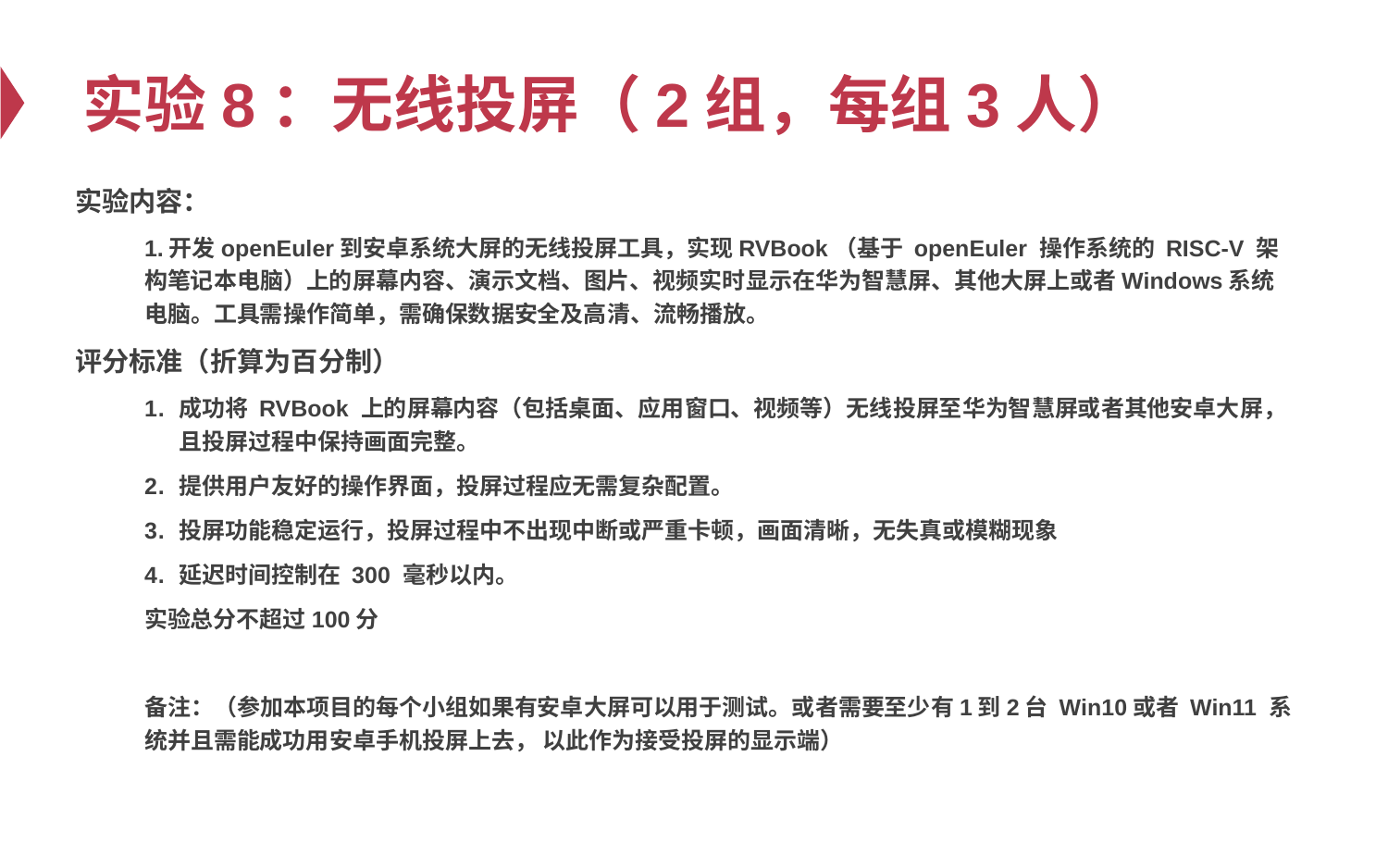

# 实验8：无线投屏（2组，每组3人）
实验内容：
1.开发openEuler到安卓系统大屏的无线投屏工具，实现RVBook（基于 openEuler 操作系统的 RISC-V 架构笔记本电脑）上的屏幕内容、演示文档、图片、视频实时显示在华为智慧屏、其他大屏上或者Windows系统电脑。工具需操作简单，需确保数据安全及高清、流畅播放。
评分标准（折算为百分制）
成功将 RVBook 上的屏幕内容（包括桌面、应用窗口、视频等）无线投屏至华为智慧屏或者其他安卓大屏，且投屏过程中保持画面完整。
提供用户友好的操作界面，投屏过程应无需复杂配置。
投屏功能稳定运行，投屏过程中不出现中断或严重卡顿，画面清晰，无失真或模糊现象
延迟时间控制在 300 毫秒以内。
实验总分不超过100分

备注：（参加本项目的每个小组如果有安卓大屏可以用于测试。或者需要至少有1到2台 Win10或者 Win11 系统并且需能成功用安卓手机投屏上去， 以此作为接受投屏的显示端）